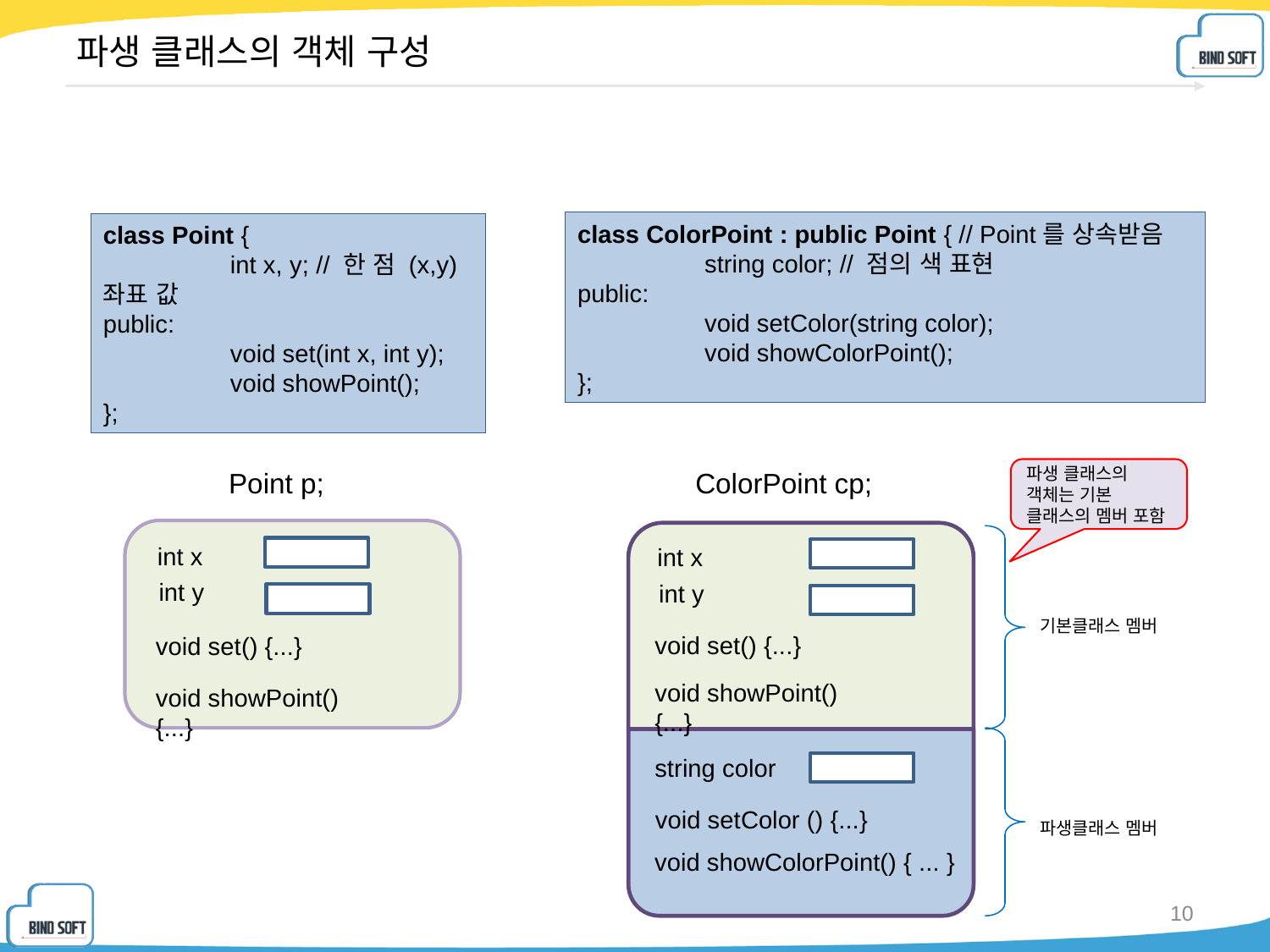

# 파생 클래스의 객체 구성
class ColorPoint : public Point { // Point를 상속받음
	string color; // 점의 색 표현
public:
	void setColor(string color);
	void showColorPoint();
};
class Point {
	int x, y; // 한 점 (x,y) 좌표 값
public:
	void set(int x, int y);
	void showPoint();
};
파생 클래스의 객체는 기본 클래스의 멤버 포함
Point p;
ColorPoint cp;

int x
int x

int y
int y

기본클래스 멤버
void set() {...}
void set() {...}
void showPoint() {...}
void showPoint() {...}

string color

void setColor () {...}
파생클래스 멤버
void showColorPoint() { ... }
10